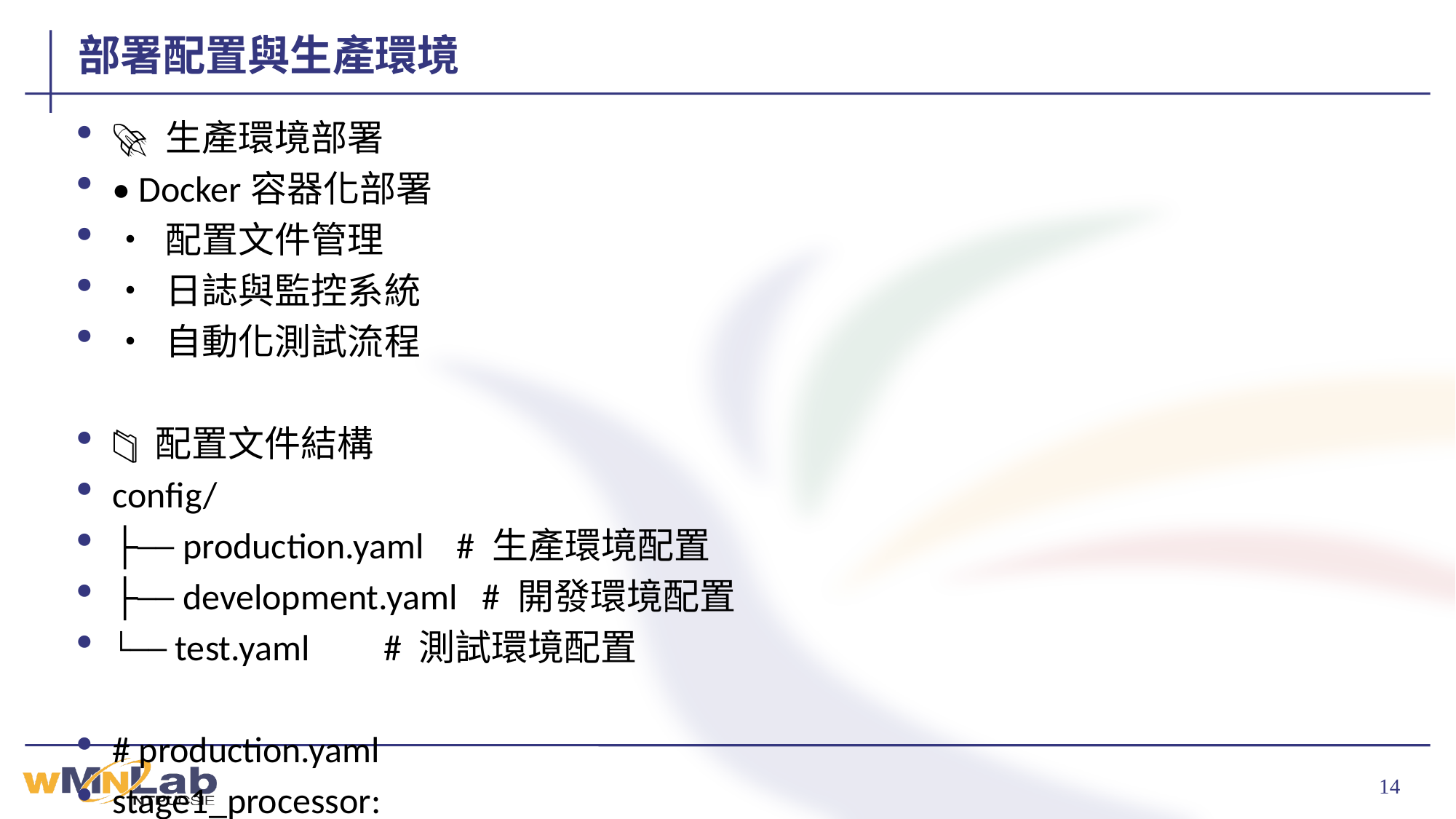

# 部署配置與生產環境
🚀 生產環境部署
• Docker容器化部署
• 配置文件管理
• 日誌與監控系統
• 自動化測試流程

📁 配置文件結構
config/
├── production.yaml    # 生產環境配置
├── development.yaml   # 開發環境配置
└── test.yaml         # 測試環境配置

# production.yaml
stage1_processor:
  tle_data_source: "/data/tle/active_satellites.txt"
  batch_size: 1000
  max_workers: 8
  cache_enabled: true

performance:
  memory_limit: "4GB"
  timeout_seconds: 30

quality_control:
  elevation_threshold: 10.0
  max_age_days: 3

logging:
  level: "INFO"
  output_file: "/logs/stage1_processor.log"